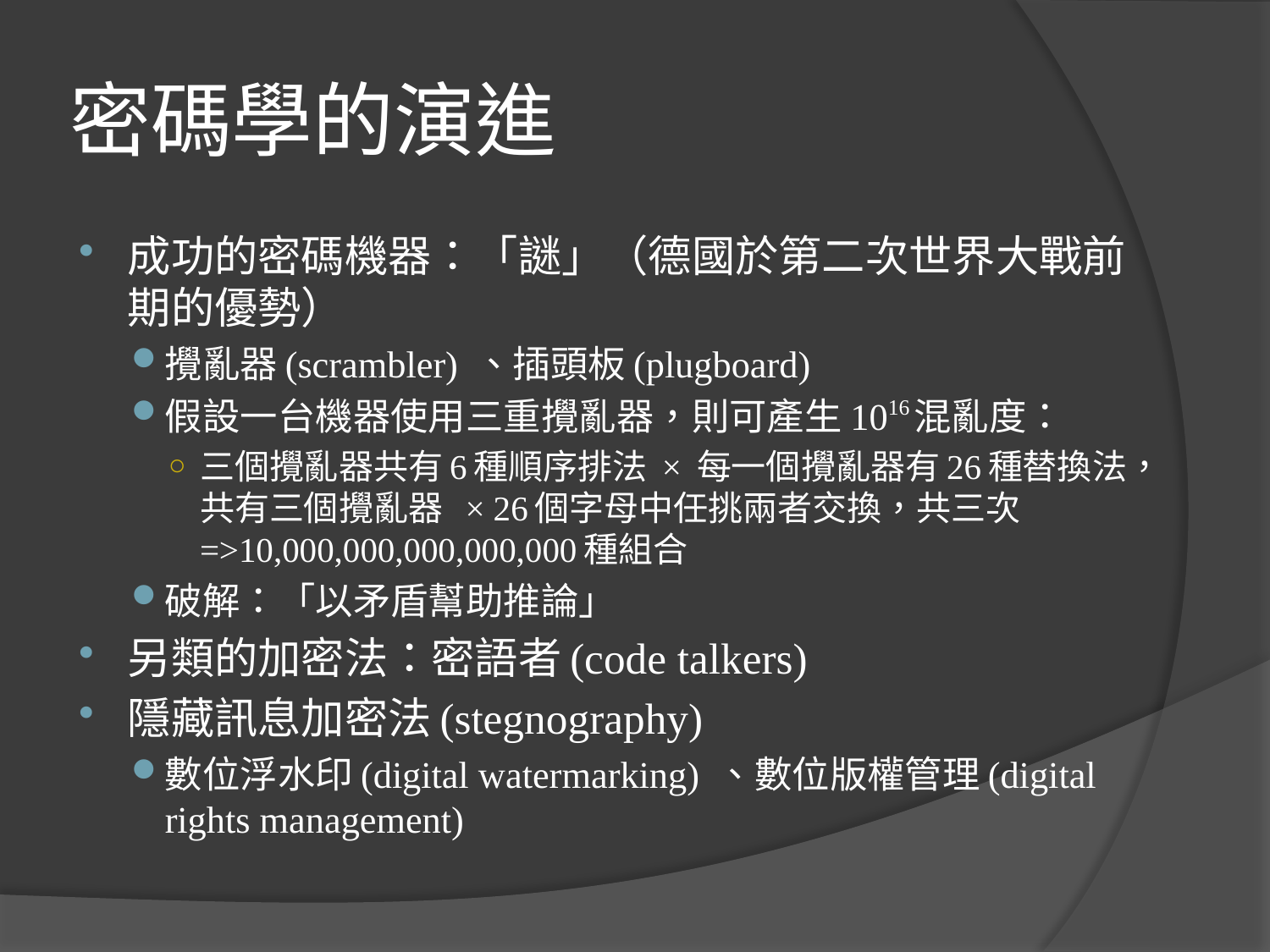

# 密碼學的演進
成功的密碼機器：「謎」（德國於第二次世界大戰前期的優勢）
攪亂器(scrambler) 、插頭板(plugboard)
假設一台機器使用三重攪亂器，則可產生1016混亂度：
三個攪亂器共有6種順序排法 × 每一個攪亂器有26種替換法，共有三個攪亂器  × 26個字母中任挑兩者交換，共三次 =>10,000,000,000,000,000種組合
破解：「以矛盾幫助推論」
另類的加密法：密語者(code talkers)
隱藏訊息加密法(stegnography)
數位浮水印(digital watermarking) 、數位版權管理(digital rights management)